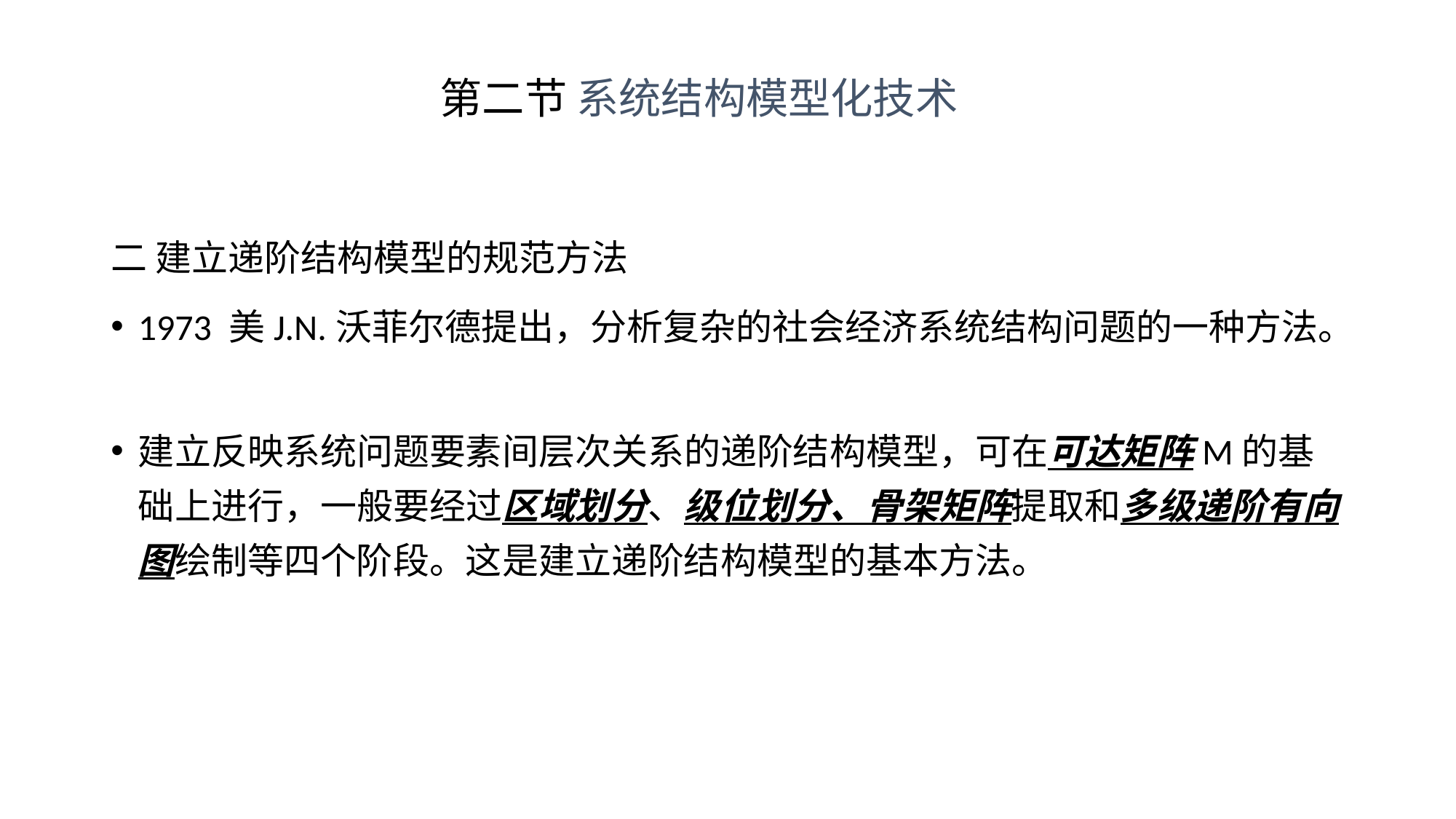

第二节 系统结构模型化技术
二 建立递阶结构模型的规范方法
1973 美J.N.沃菲尔德提出，分析复杂的社会经济系统结构问题的一种方法。
建立反映系统问题要素间层次关系的递阶结构模型，可在可达矩阵M的基础上进行，一般要经过区域划分、级位划分、骨架矩阵提取和多级递阶有向图绘制等四个阶段。这是建立递阶结构模型的基本方法。